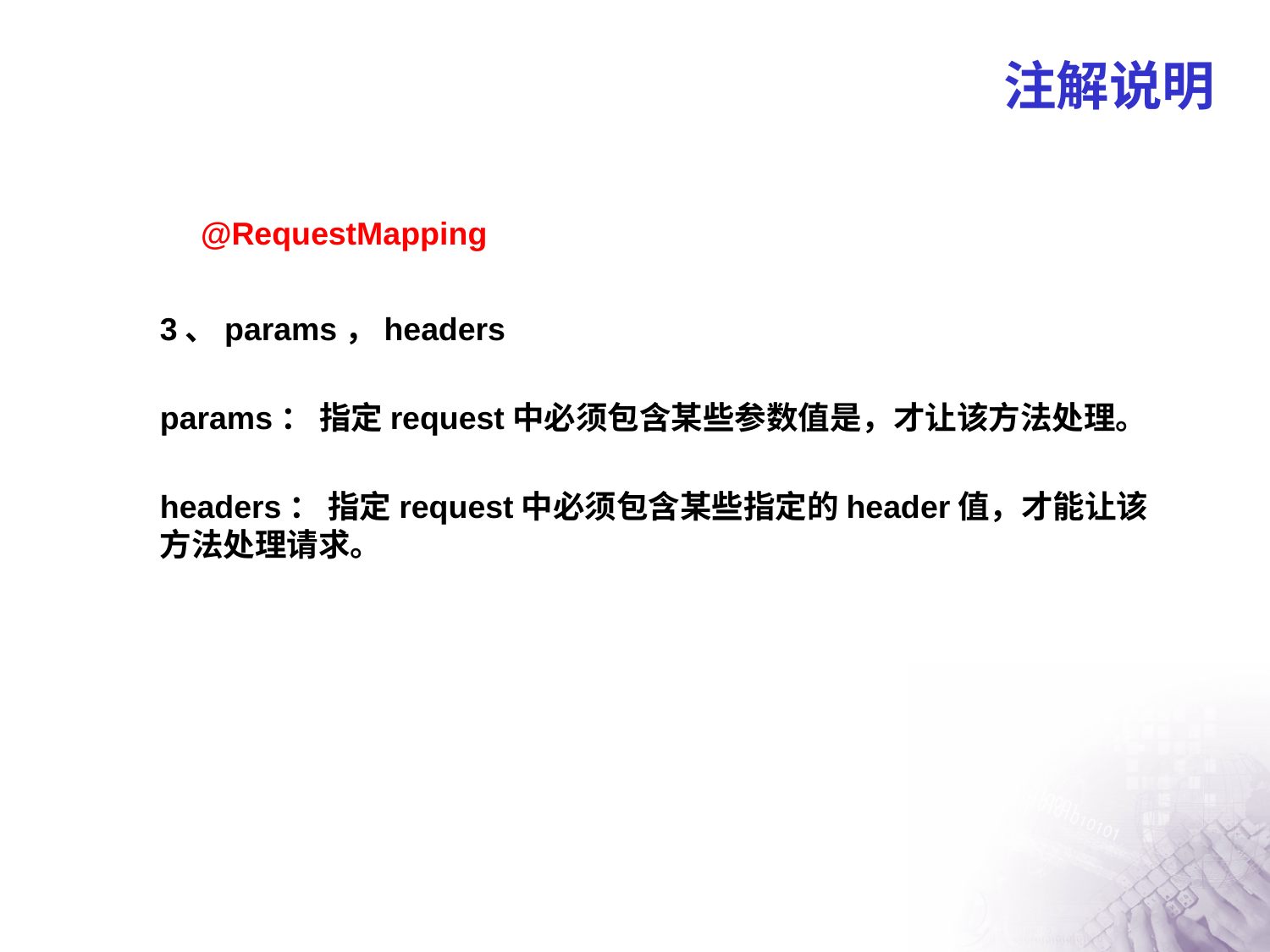

# 注解说明
@RequestMapping

3、params，headers

params： 指定request中必须包含某些参数值是，才让该方法处理。

headers： 指定request中必须包含某些指定的header值，才能让该方法处理请求。